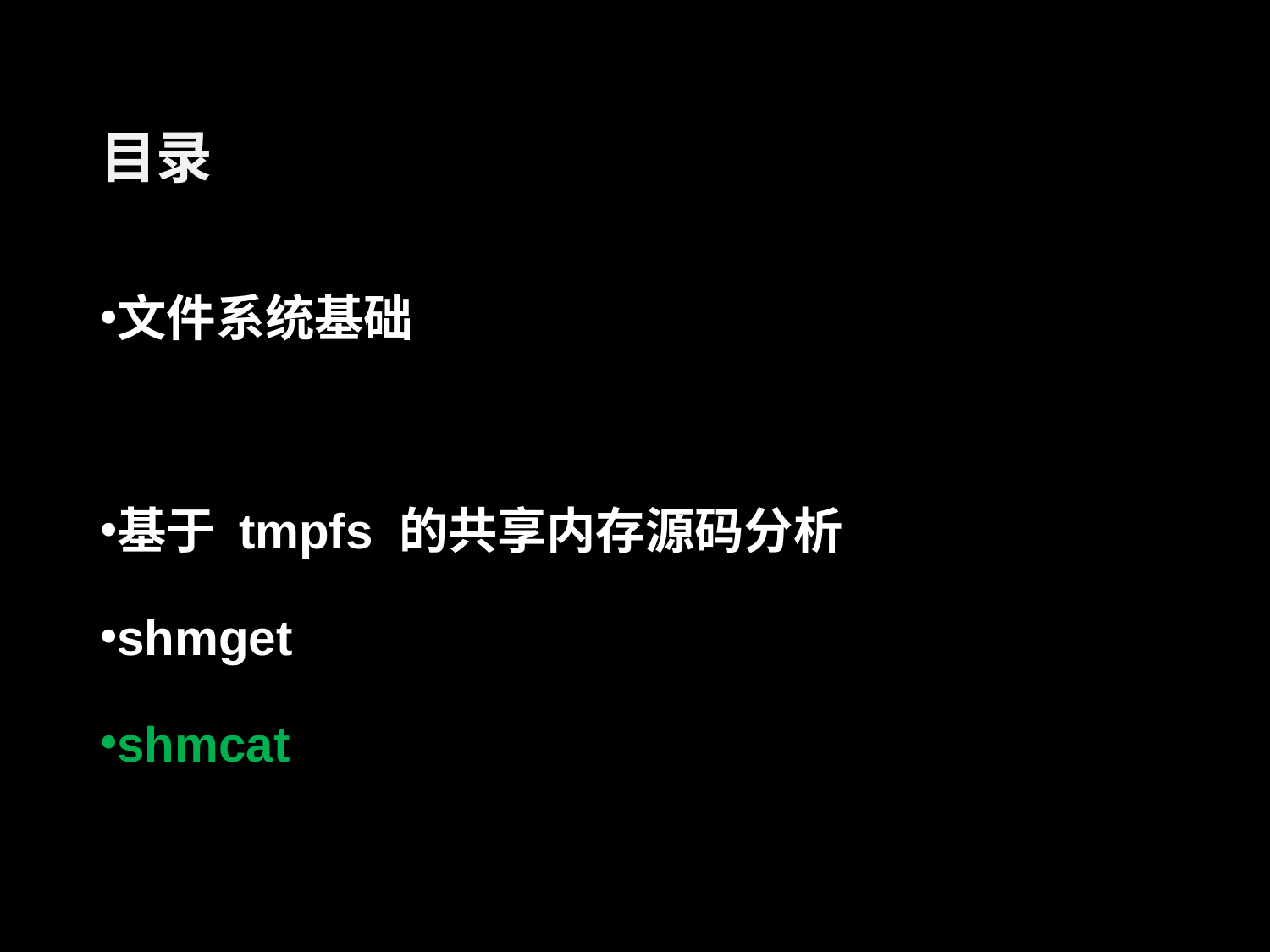

# 目录
文件系统基础

基于 tmpfs 的共享内存源码分析
shmget
shmcat